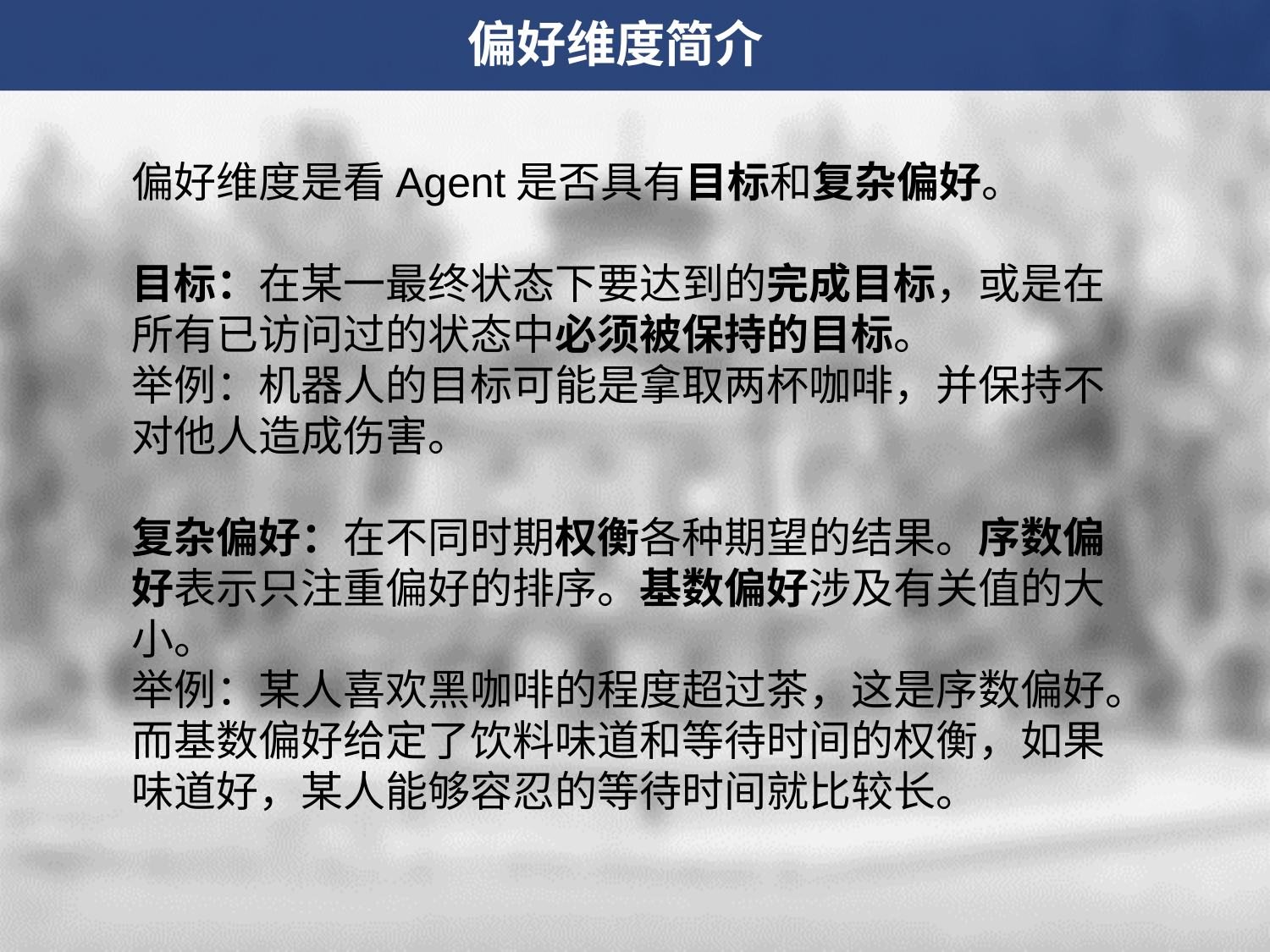

偏好维度简介
偏好维度是看Agent是否具有目标和复杂偏好。

目标：在某一最终状态下要达到的完成目标，或是在所有已访问过的状态中必须被保持的目标。
举例：机器人的目标可能是拿取两杯咖啡，并保持不对他人造成伤害。

复杂偏好：在不同时期权衡各种期望的结果。序数偏好表示只注重偏好的排序。基数偏好涉及有关值的大小。
举例：某人喜欢黑咖啡的程度超过茶，这是序数偏好。而基数偏好给定了饮料味道和等待时间的权衡，如果味道好，某人能够容忍的等待时间就比较长。